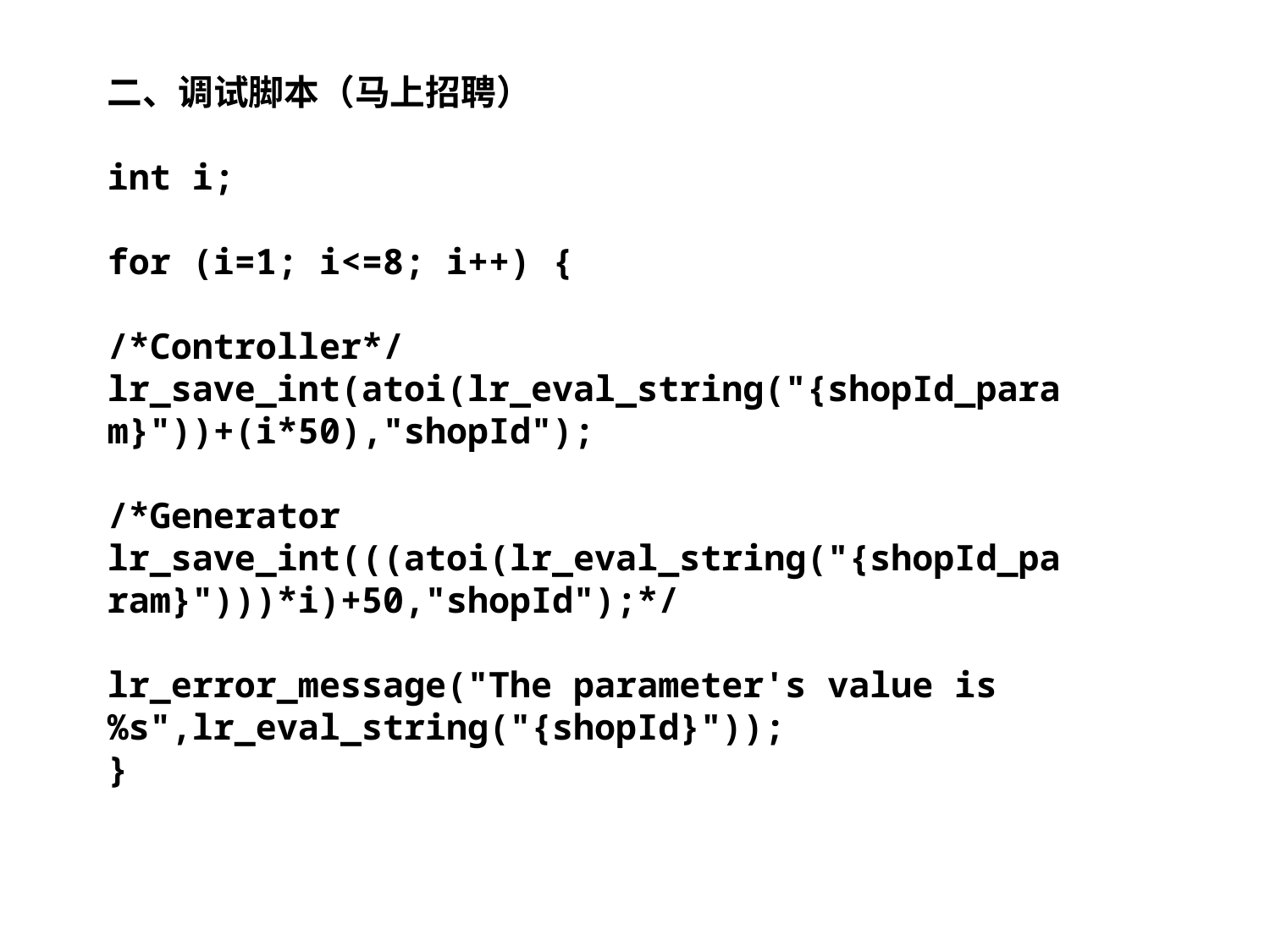

二、调试脚本（马上招聘）

int i;

for (i=1; i<=8; i++) {

/*Controller*/             lr_save_int(atoi(lr_eval_string("{shopId_param}"))+(i*50),"shopId");

/*Generator		   lr_save_int(((atoi(lr_eval_string("{shopId_param}")))*i)+50,"shopId");*/

lr_error_message("The parameter's value is %s",lr_eval_string("{shopId}"));
}